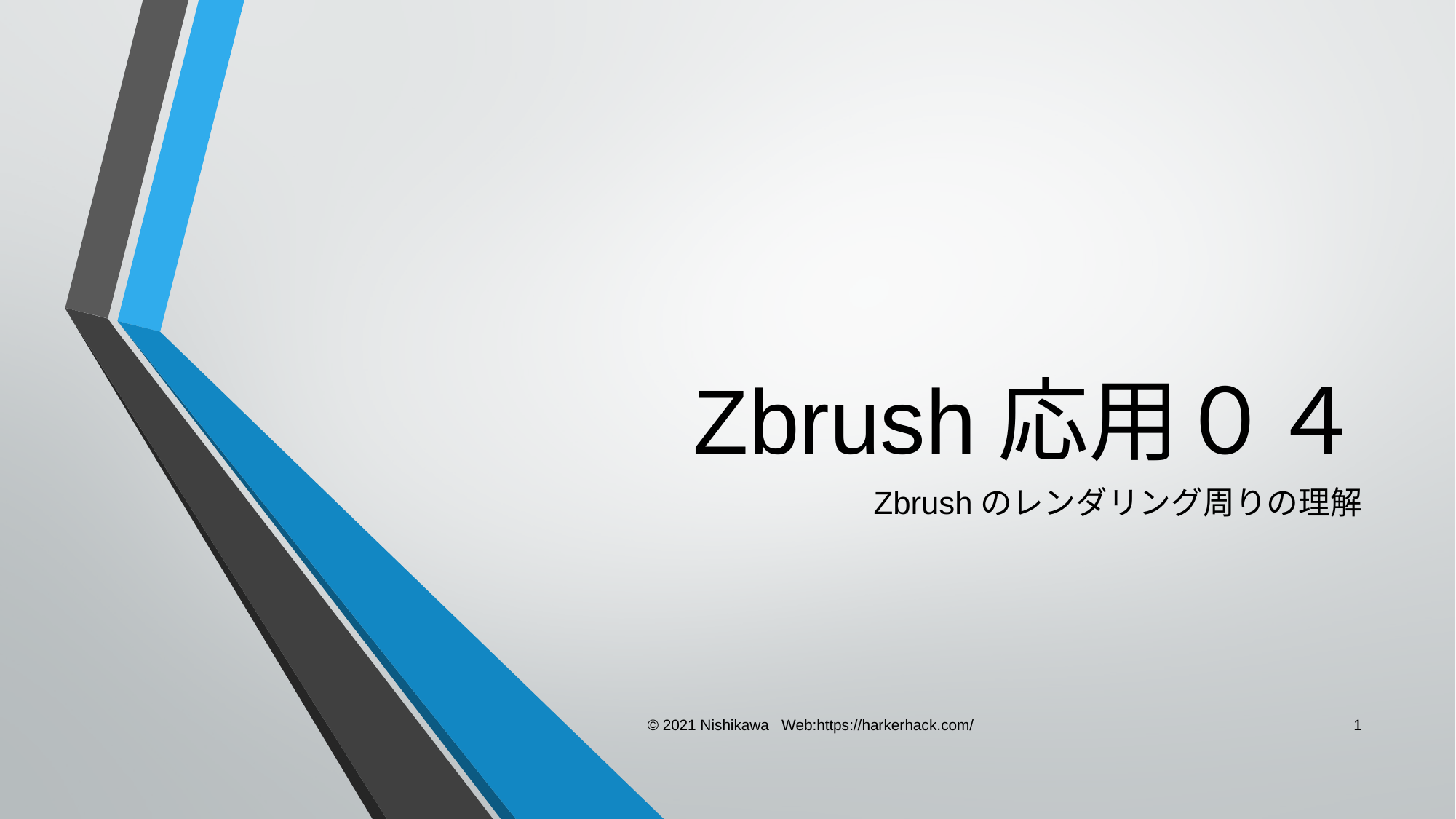

# Zbrush応用０４
Zbrushのレンダリング周りの理解
© 2021 Nishikawa   Web:https://harkerhack.com/
1